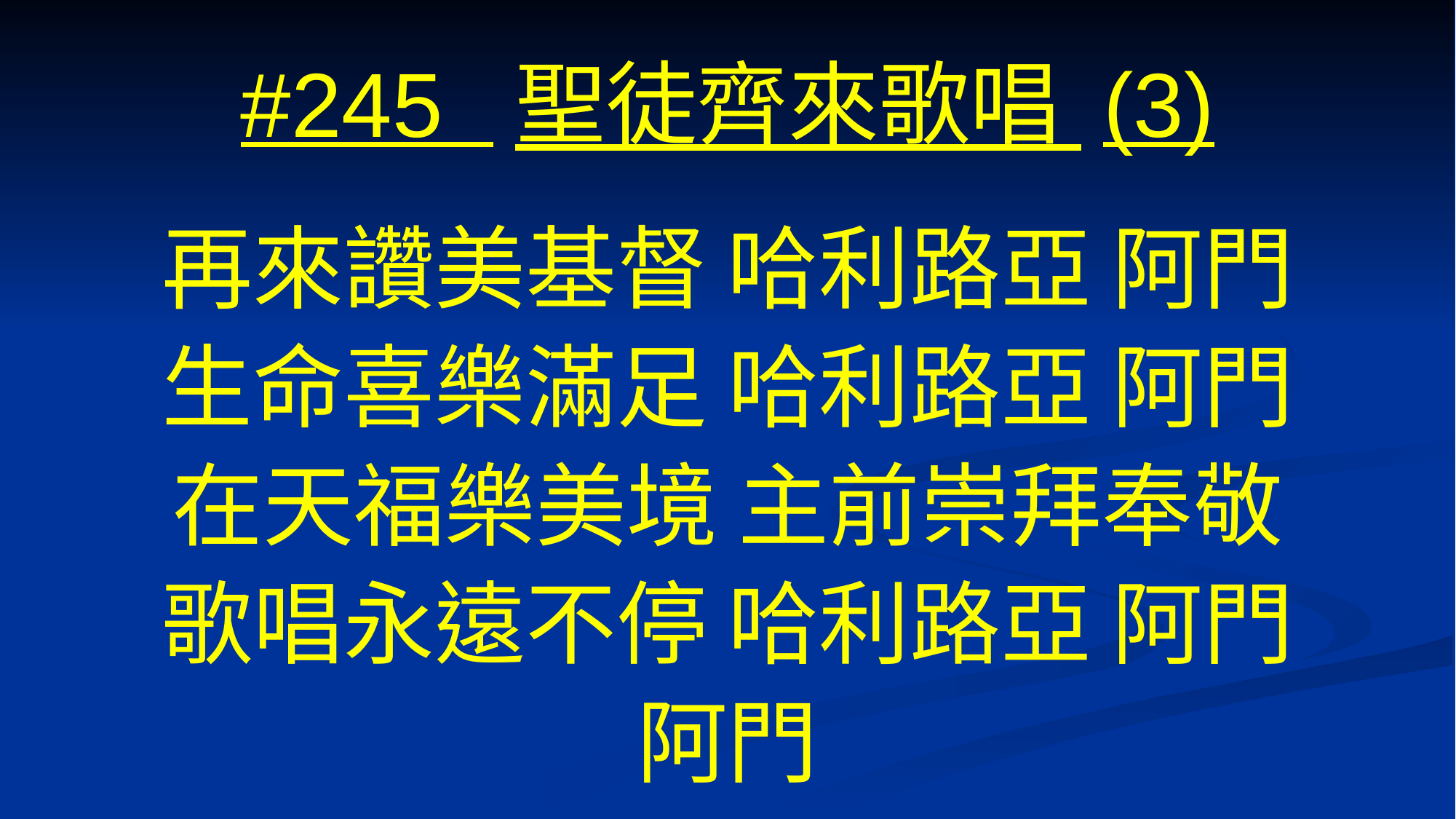

# #245  聖徒齊來歌唱 (3)
再來讚美基督 哈利路亞 阿門
生命喜樂滿足 哈利路亞 阿門
在天福樂美境 主前崇拜奉敬
歌唱永遠不停 哈利路亞 阿門
阿門